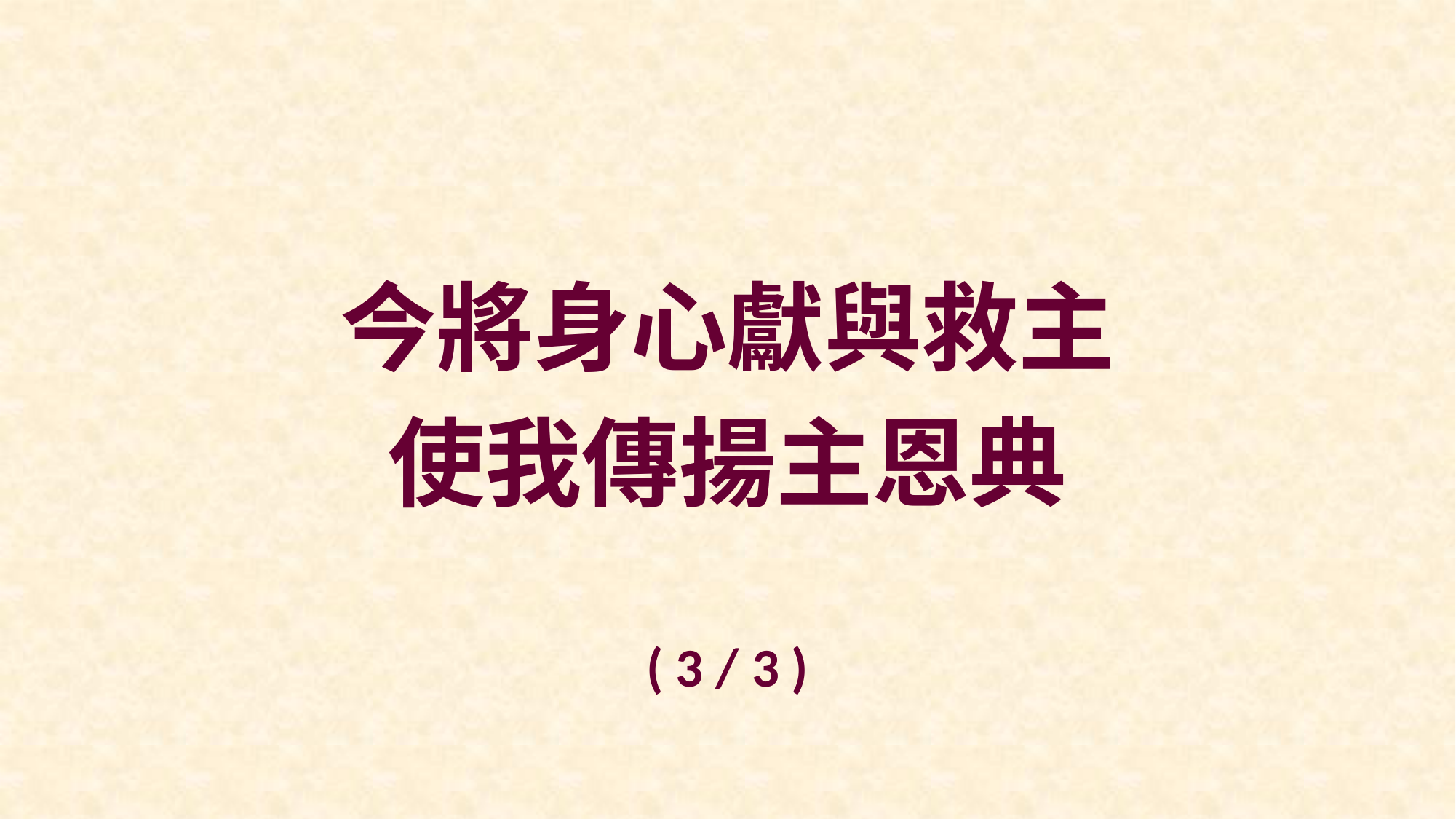

今將身心獻與救主
使我傳揚主恩典
( 3 / 3 )